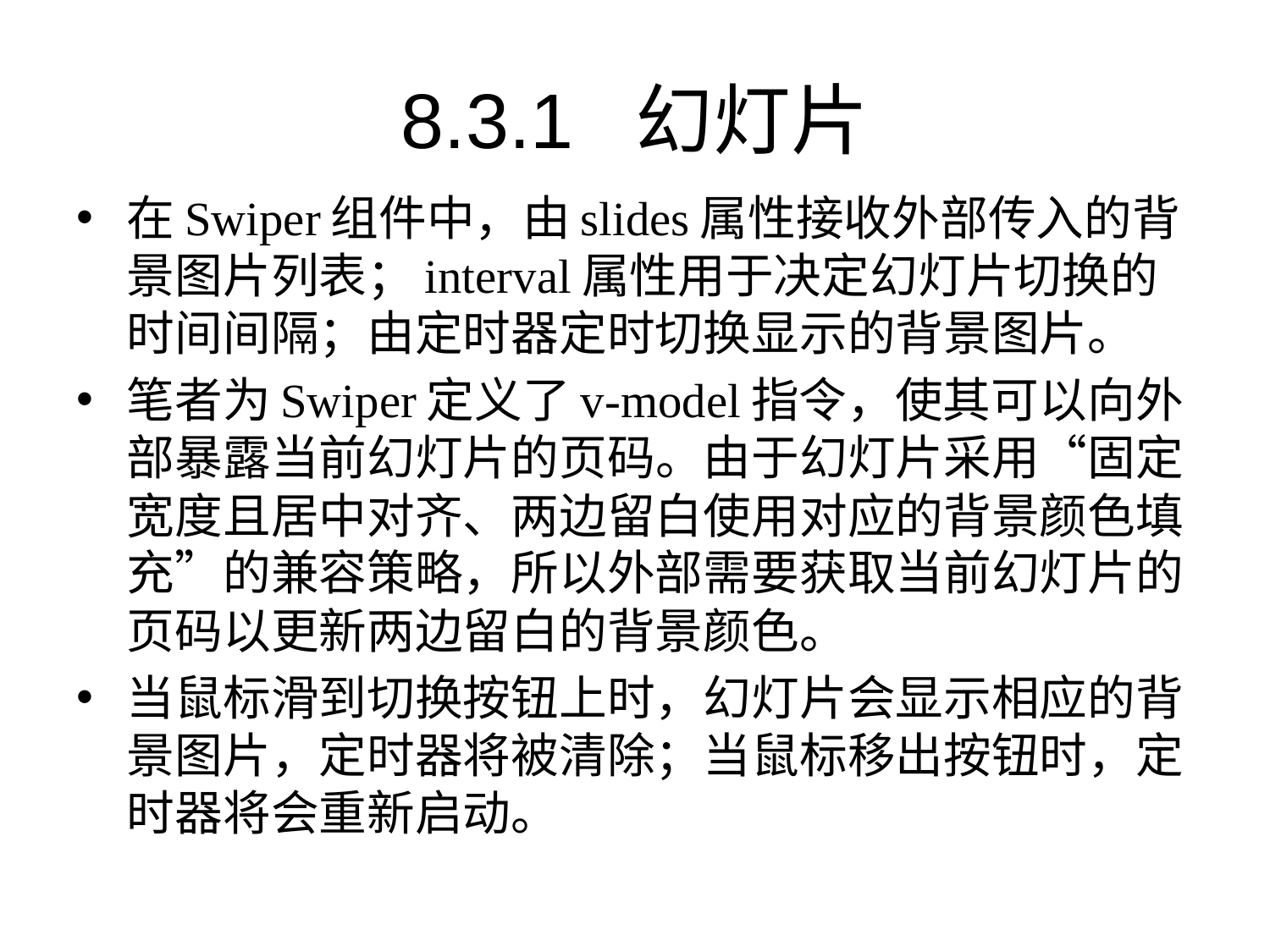

# 8.3.1  幻灯片
在Swiper组件中，由slides属性接收外部传入的背景图片列表；interval属性用于决定幻灯片切换的时间间隔；由定时器定时切换显示的背景图片。
笔者为Swiper定义了v-model指令，使其可以向外部暴露当前幻灯片的页码。由于幻灯片采用“固定宽度且居中对齐、两边留白使用对应的背景颜色填充”的兼容策略，所以外部需要获取当前幻灯片的页码以更新两边留白的背景颜色。
当鼠标滑到切换按钮上时，幻灯片会显示相应的背景图片，定时器将被清除；当鼠标移出按钮时，定时器将会重新启动。